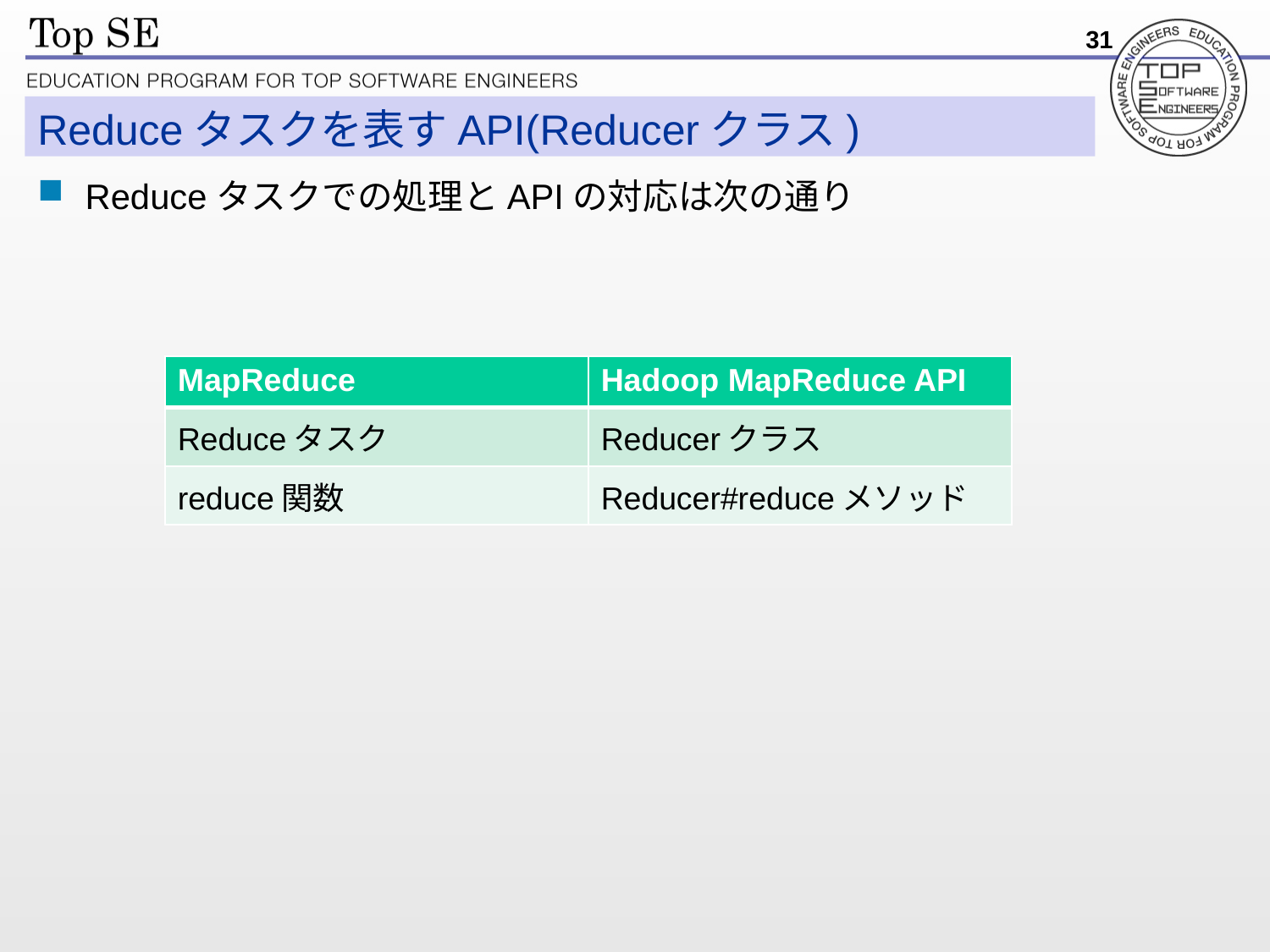

31
# Reduceタスクを表すAPI(Reducerクラス)
Reduceタスクでの処理とAPIの対応は次の通り
| MapReduce | Hadoop MapReduce API |
| --- | --- |
| Reduceタスク | Reducerクラス |
| reduce関数 | Reducer#reduceメソッド |